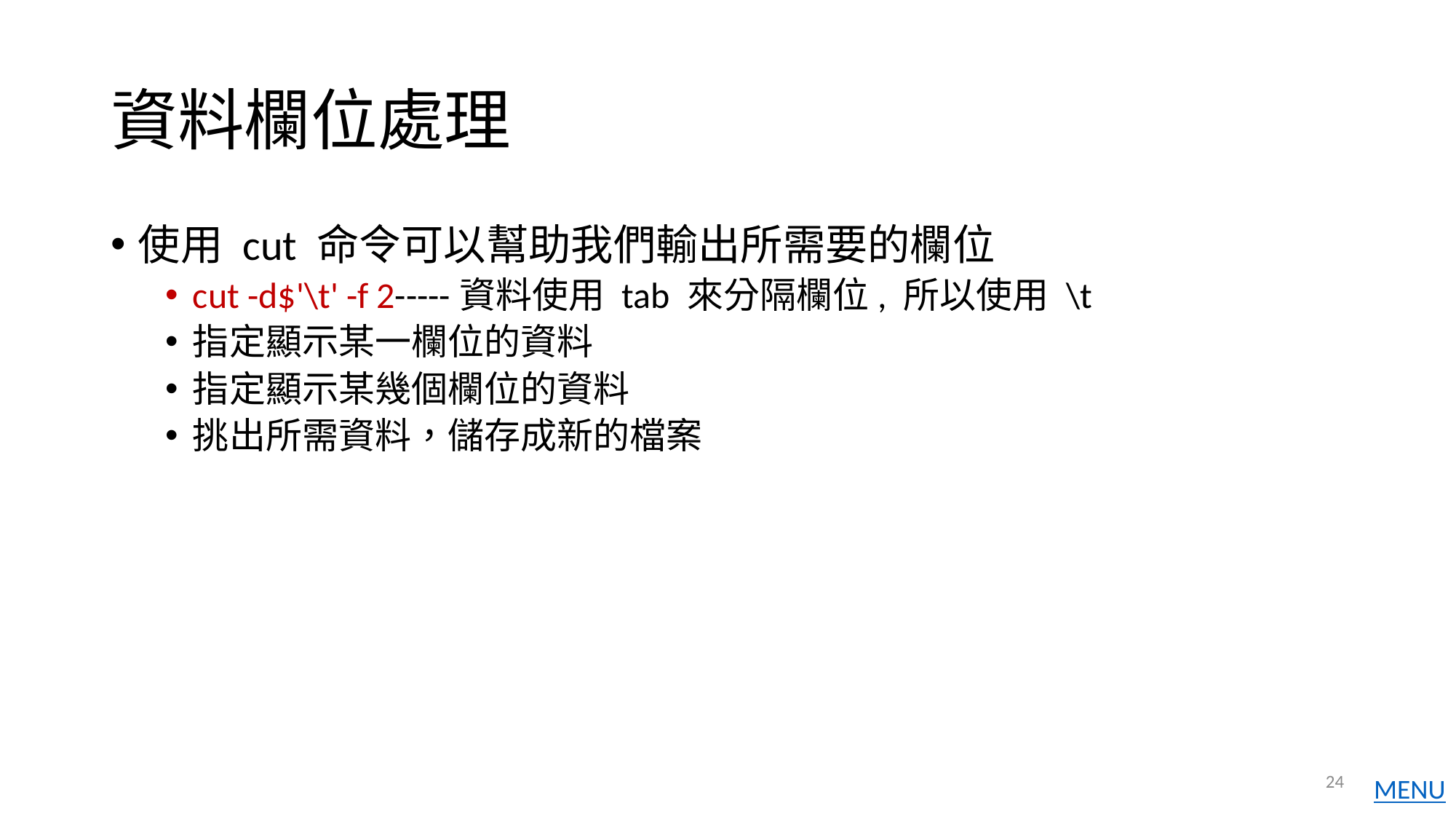

# 資料欄位處理
使用 cut 命令可以幫助我們輸出所需要的欄位
cut -d$'\t' -f 2-----資料使用 tab 來分隔欄位, 所以使用 \t
指定顯示某一欄位的資料
指定顯示某幾個欄位的資料
挑出所需資料，儲存成新的檔案

24